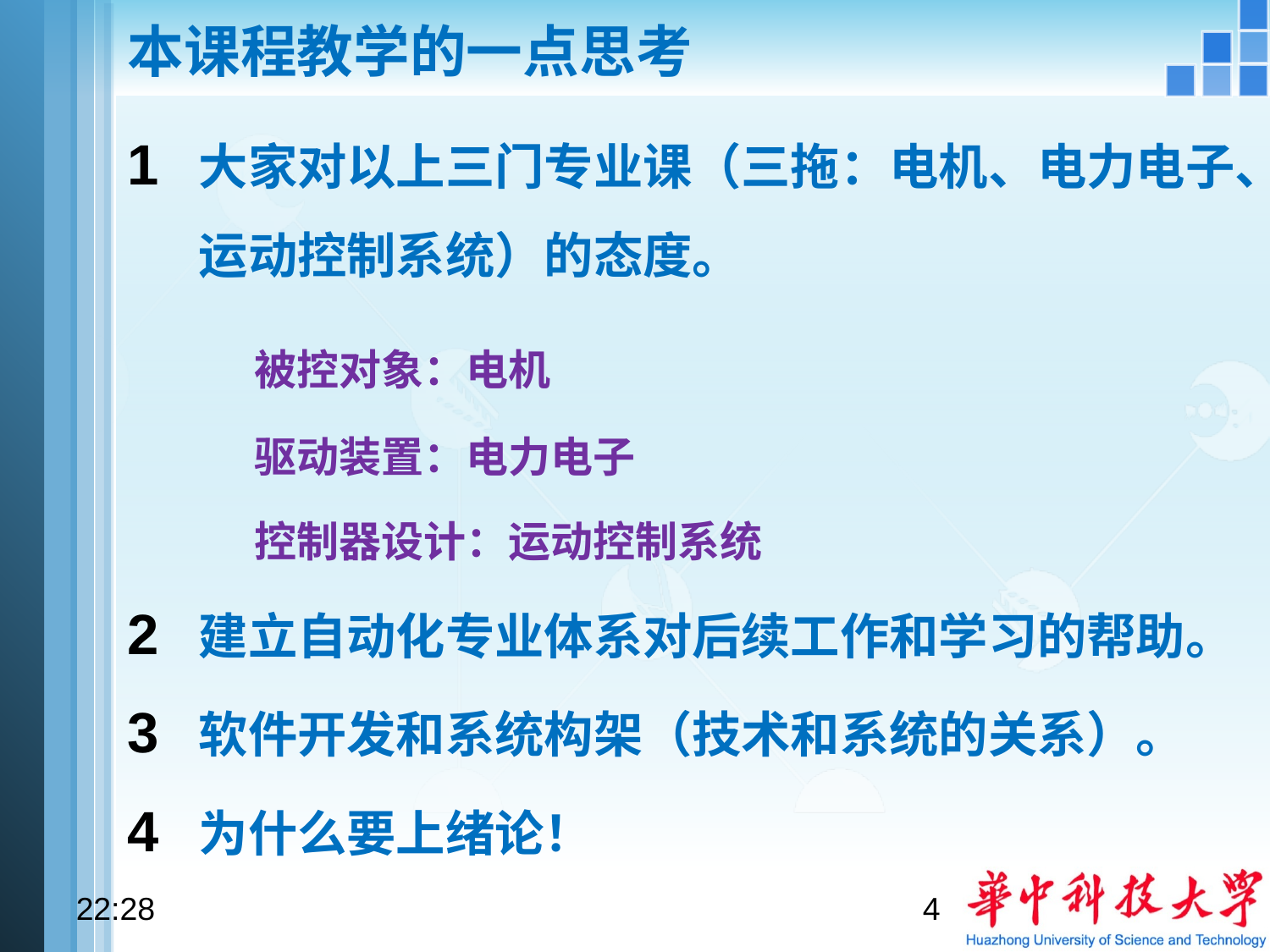

本课程教学的一点思考
大家对以上三门专业课（三拖：电机、电力电子、运动控制系统）的态度。
	被控对象：电机
	驱动装置：电力电子
	控制器设计：运动控制系统
建立自动化专业体系对后续工作和学习的帮助。
软件开发和系统构架（技术和系统的关系）。
为什么要上绪论！
22:28
4